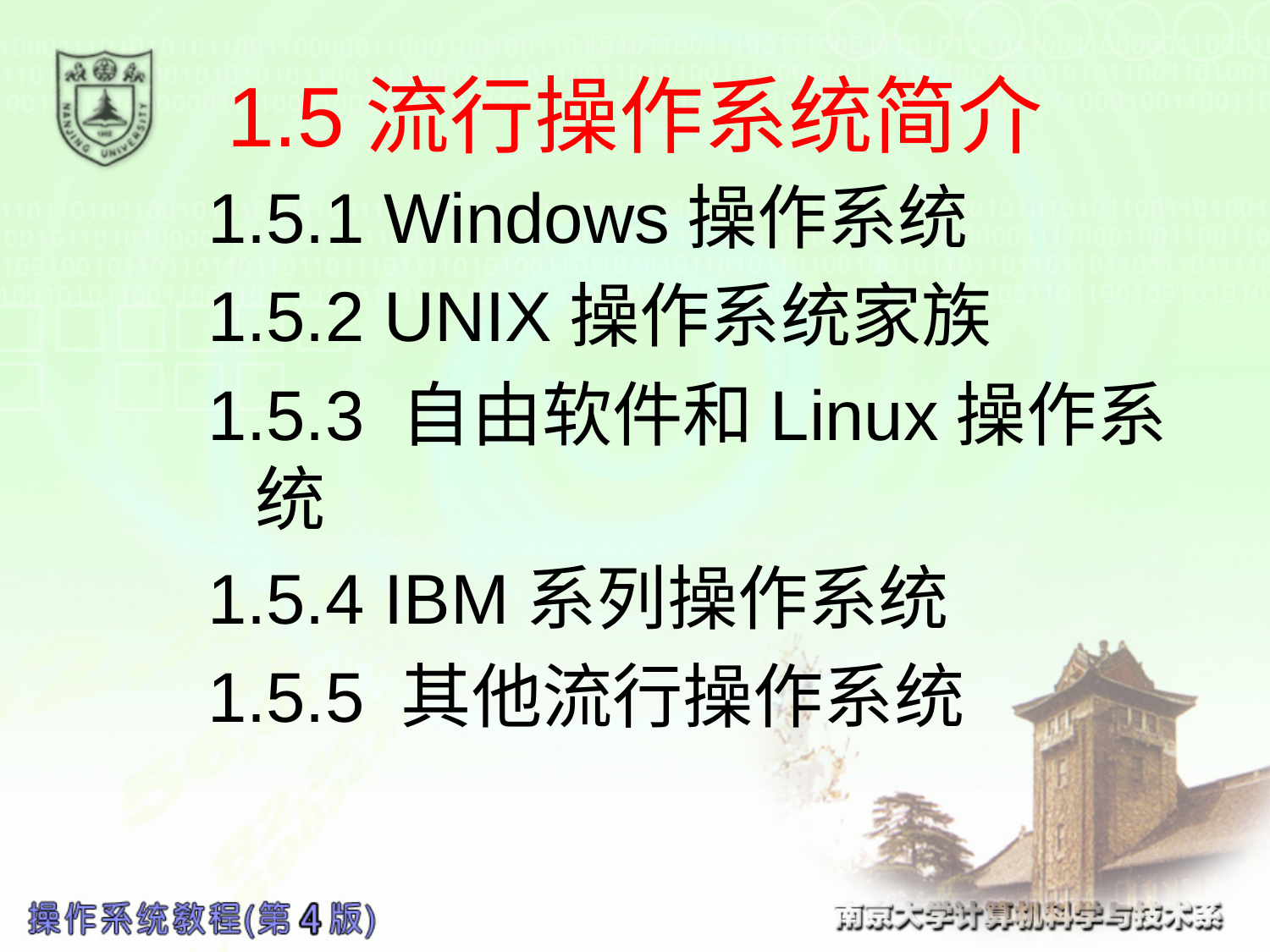

# 1.5流行操作系统简介
1.5.1 Windows操作系统
1.5.2 UNIX操作系统家族
1.5.3 自由软件和Linux操作系统
1.5.4 IBM系列操作系统
1.5.5 其他流行操作系统